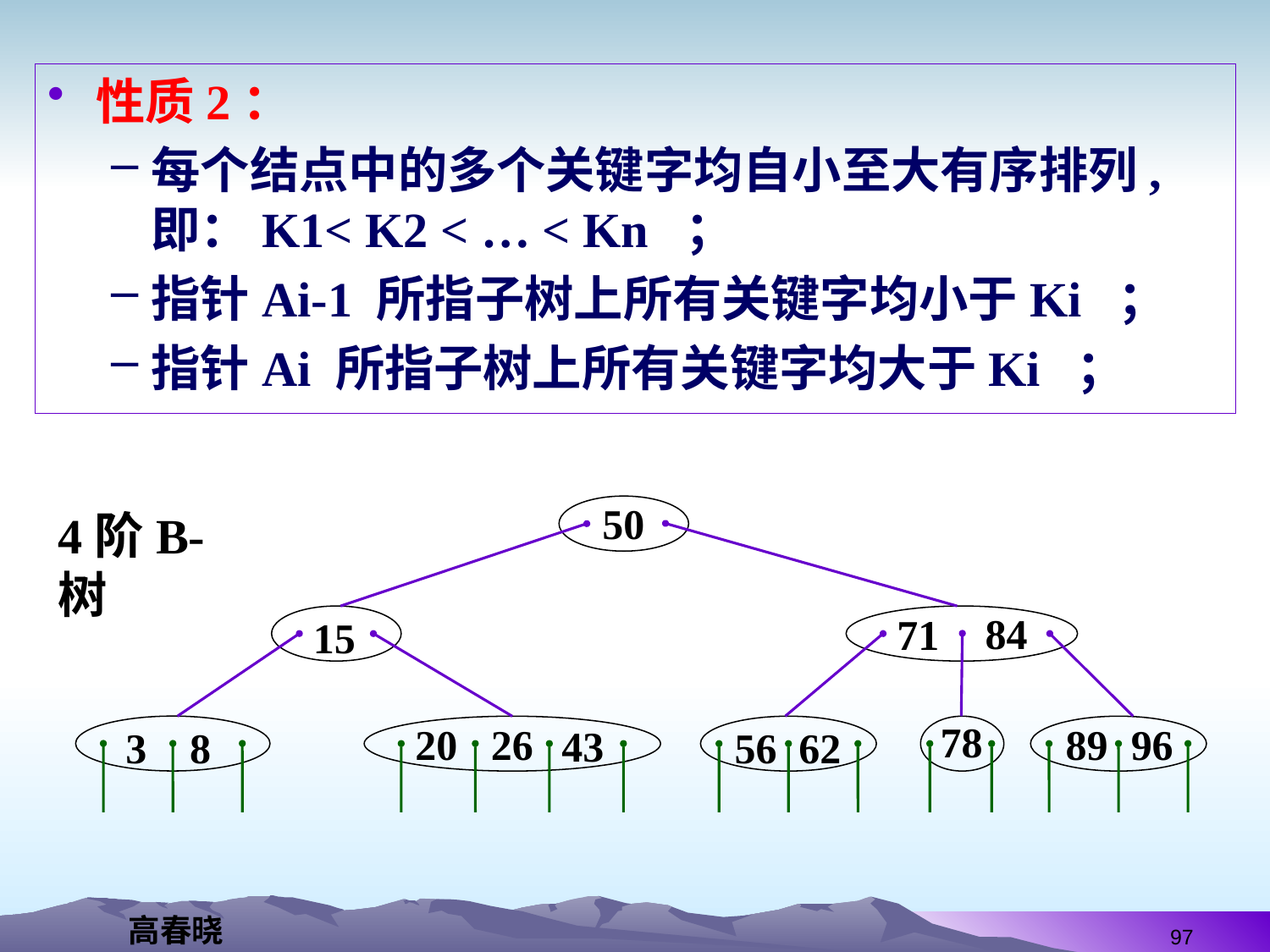

性质2：
每个结点中的多个关键字均自小至大有序排列, 即：K1< K2 < … < Kn  ；
指针Ai-1 所指子树上所有关键字均小于Ki  ；
指针Ai 所指子树上所有关键字均大于Ki  ；
50

84
71
15

78
20
26
89
96
43
3
8
56
62

4阶B-树
97